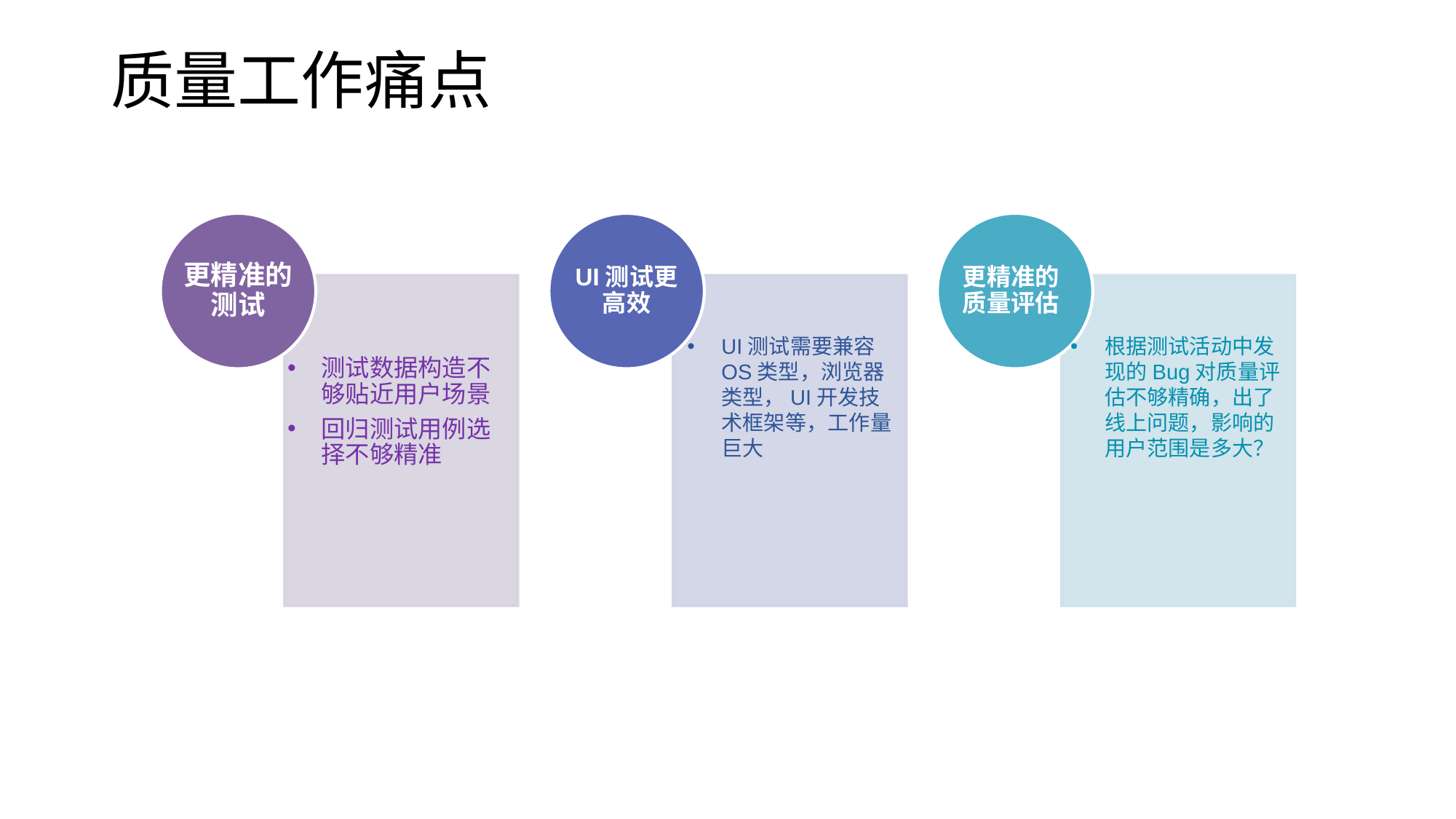

# 质量工作痛点

更精准的测试

UI测试更高效

更精准的质量评估

UI测试需要兼容OS类型，浏览器类型，UI开发技术框架等，工作量巨大

根据测试活动中发现的Bug对质量评估不够精确，出了线上问题，影响的用户范围是多大？

测试数据构造不够贴近用户场景
回归测试用例选择不够精准